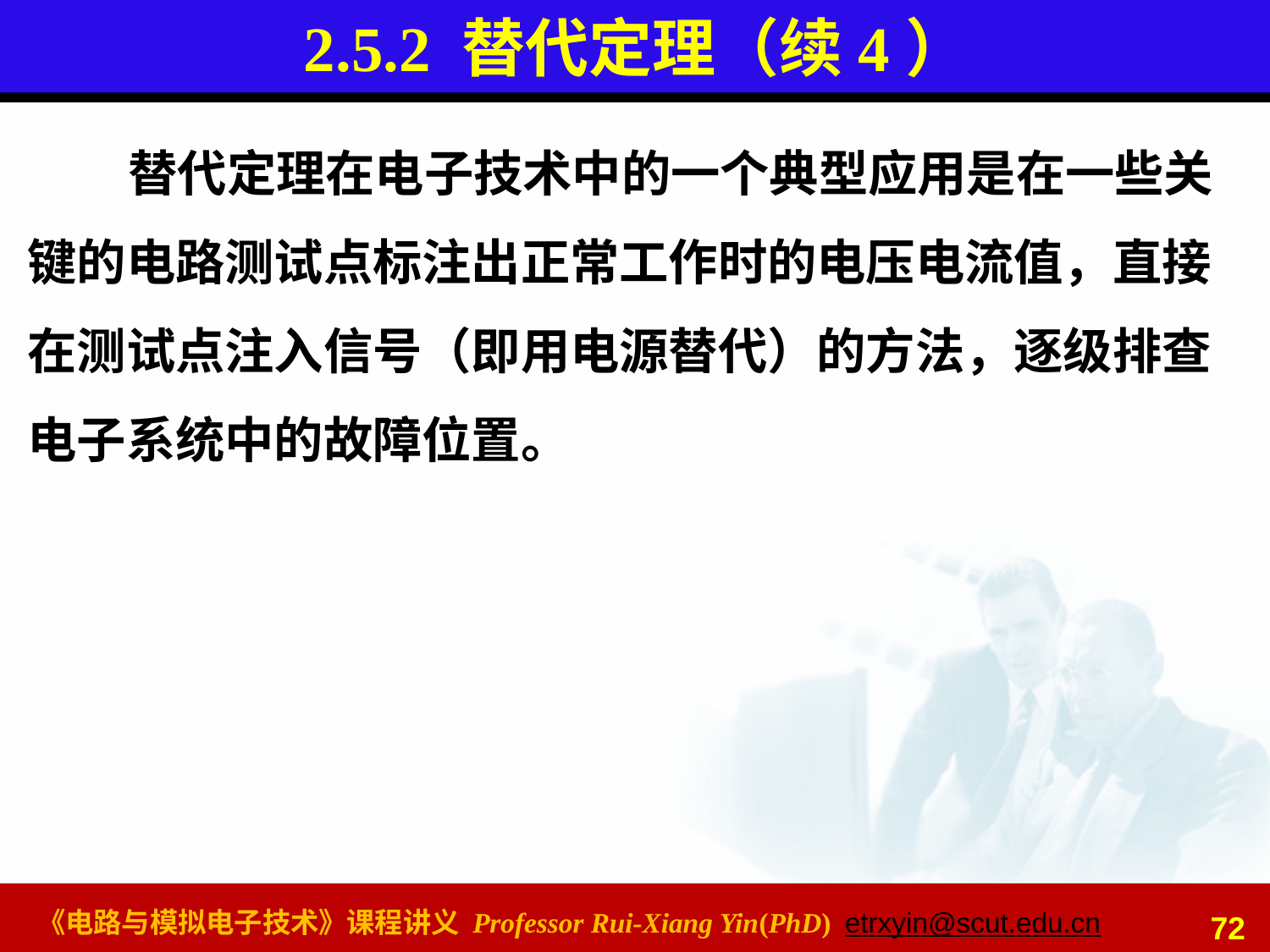

# 2.5.2 替代定理（续4）
替代定理在电子技术中的一个典型应用是在一些关键的电路测试点标注出正常工作时的电压电流值，直接在测试点注入信号（即用电源替代）的方法，逐级排查电子系统中的故障位置。
72